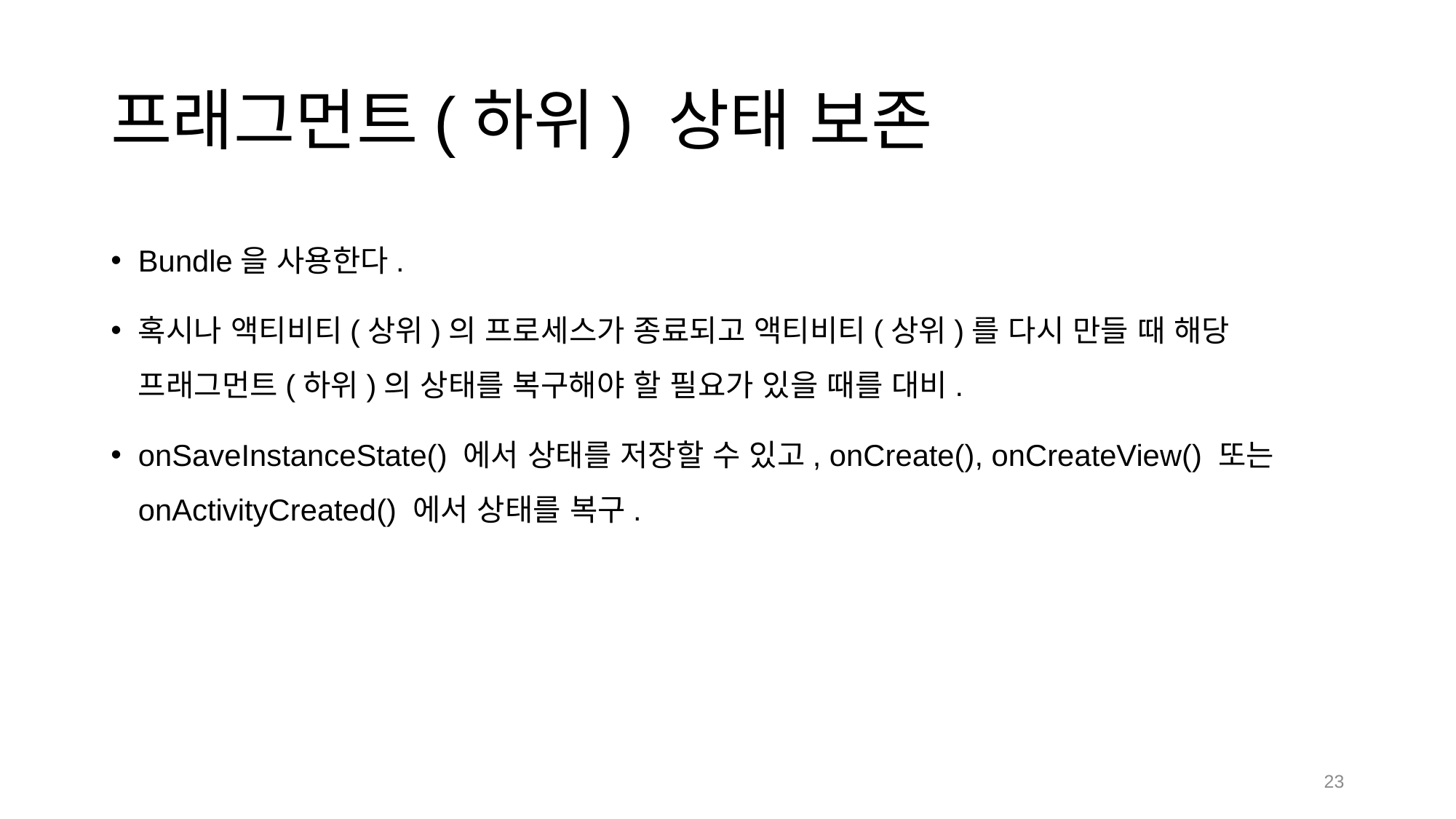

# 프래그먼트(하위) 상태 보존
Bundle을 사용한다.
혹시나 액티비티(상위)의 프로세스가 종료되고 액티비티(상위)를 다시 만들 때 해당 프래그먼트(하위)의 상태를 복구해야 할 필요가 있을 때를 대비.
onSaveInstanceState() 에서 상태를 저장할 수 있고, onCreate(), onCreateView() 또는 onActivityCreated() 에서 상태를 복구.

23